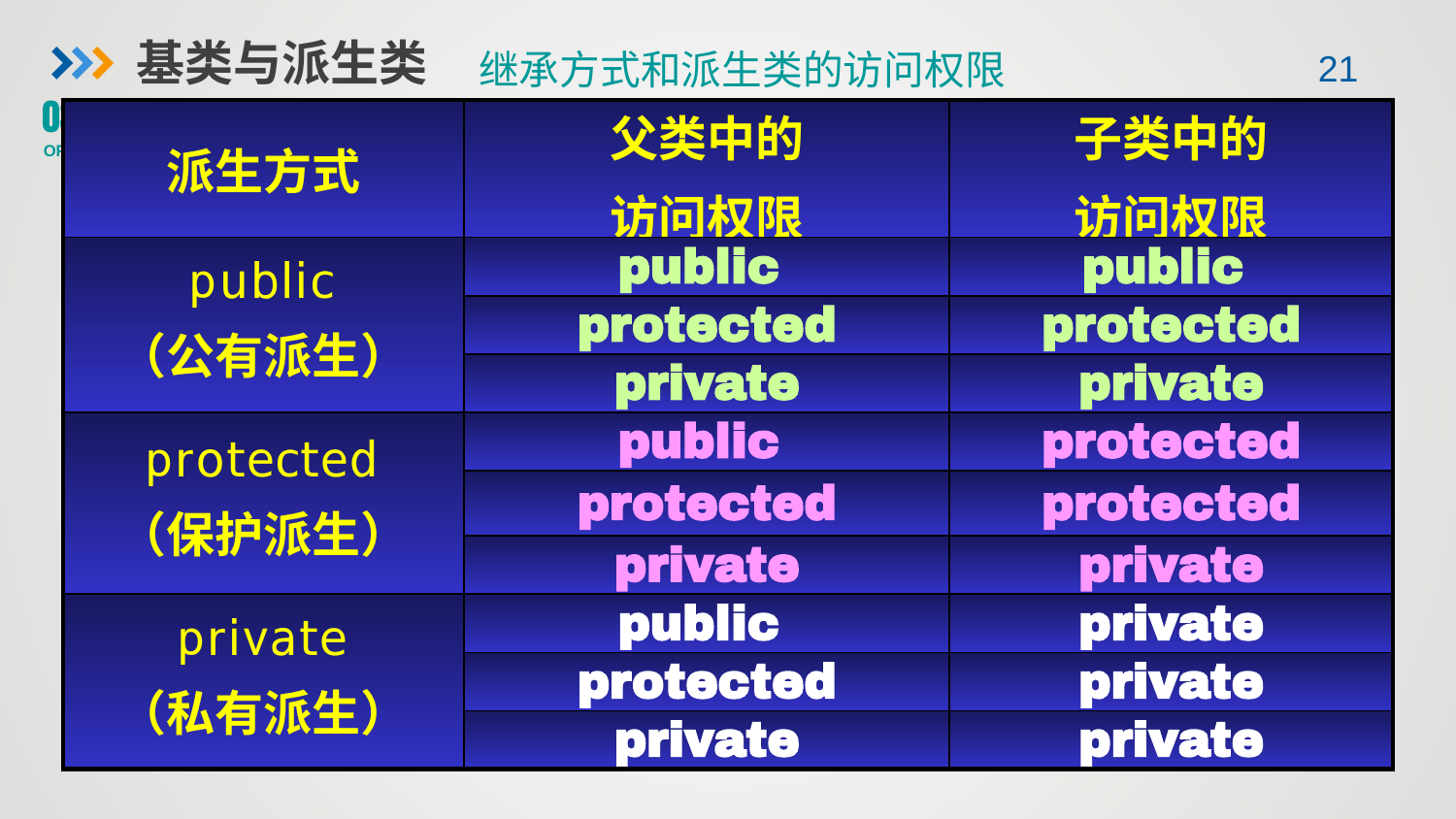

继承方式和派生类的访问权限
基类与派生类
03
OPTION
| 派生方式 | 父类中的 访问权限 | 子类中的 访问权限 |
| --- | --- | --- |
| public （公有派生） | public | public |
|  | protected | protected |
|  | private | private |
| protected （保护派生） | public | protected |
|  | protected | protected |
|  | private | private |
| private （私有派生） | public | private |
|  | protected | private |
|  | private | private |